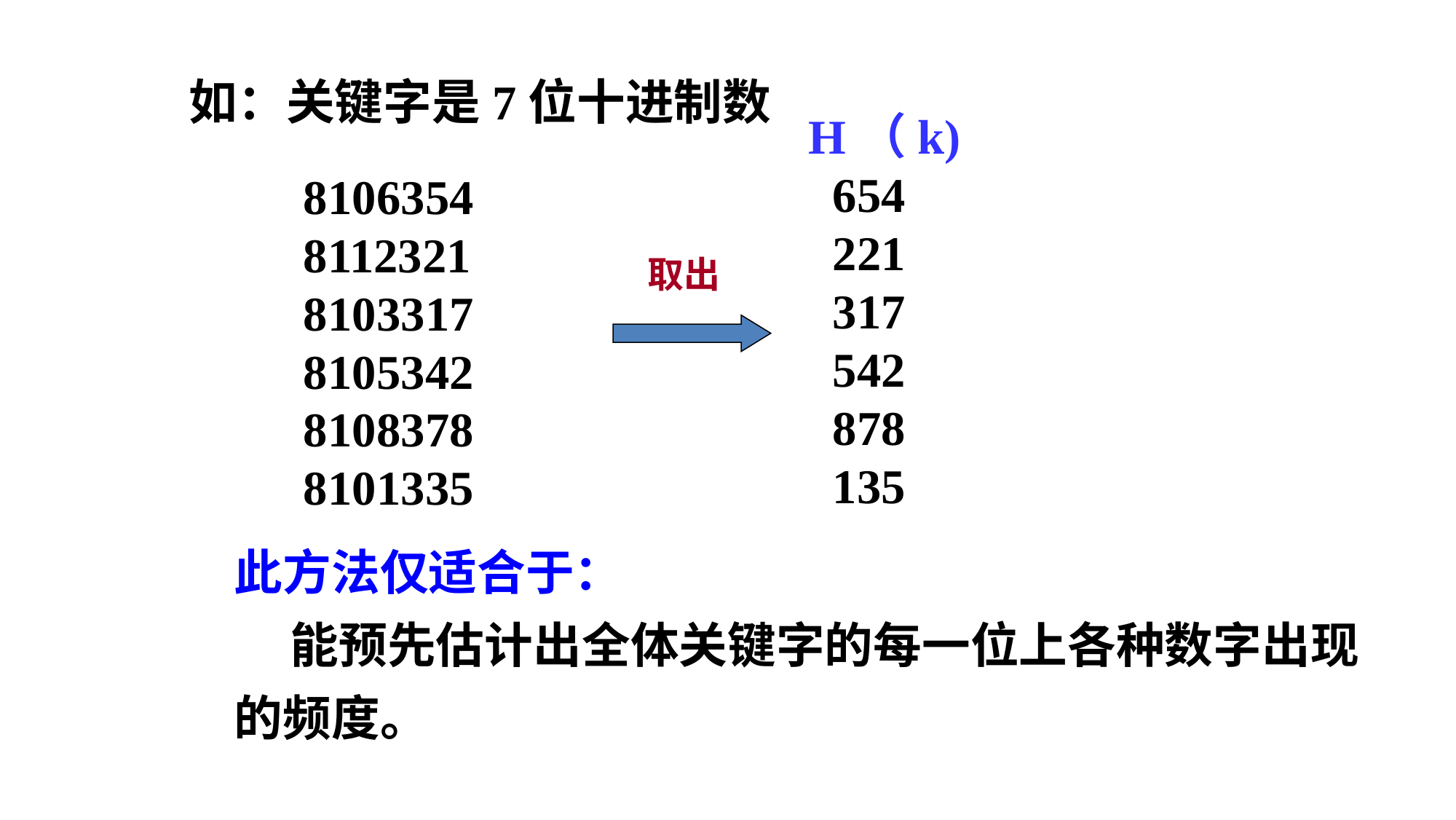

如：关键字是7位十进制数
H（k)
  654
  221
  317
  542
  878
  135
8106354
8112321
8103317
8105342
8108378
8101335
取出

此方法仅适合于：
    能预先估计出全体关键字的每一位上各种数字出现的频度。